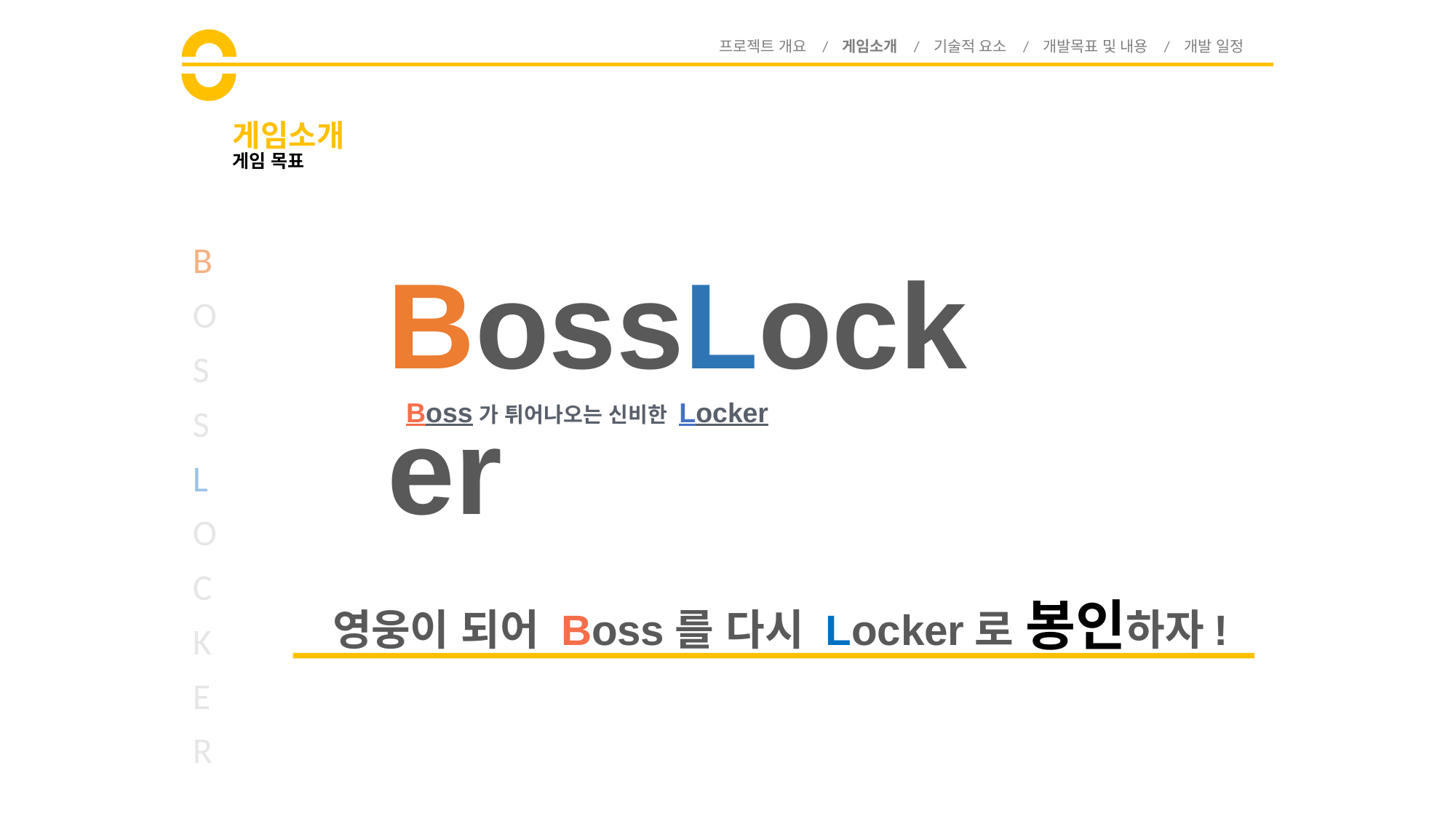

프로젝트 개요   /   게임소개   /   기술적 요소   /   개발목표 및 내용   /   개발 일정

# 게임소개
게임 목표
B
O
S
S
L
O
C
K
E
R
BossLocker
Boss가 튀어나오는 신비한 Locker
영웅이 되어 Boss를 다시 Locker로 봉인하자!